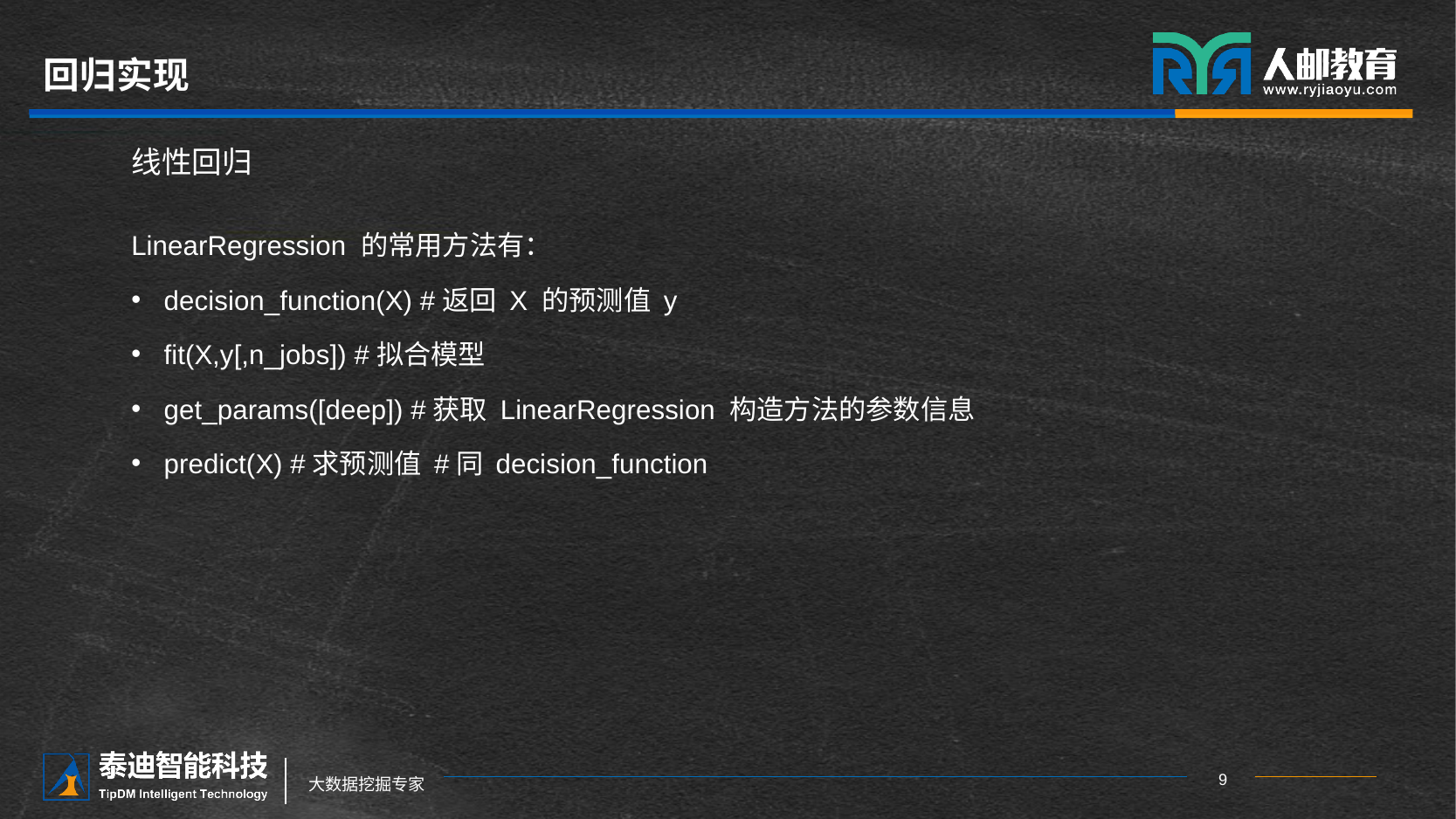

# 回归实现
线性回归
LinearRegression 的常用方法有：
decision_function(X) #返回 X 的预测值 y
fit(X,y[,n_jobs]) #拟合模型
get_params([deep]) #获取 LinearRegression 构造方法的参数信息
predict(X) #求预测值 #同 decision_function